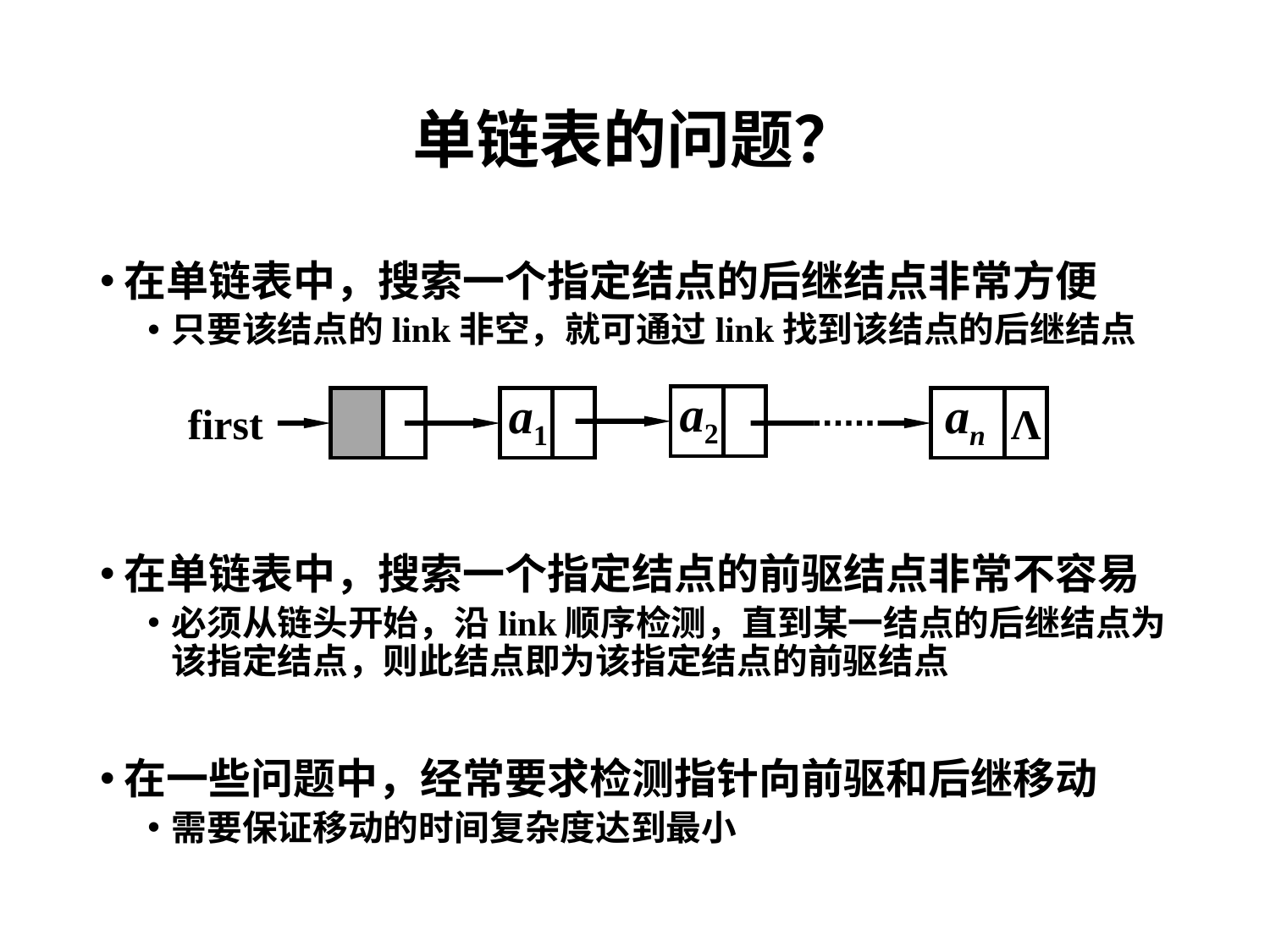

# 单链表的问题？
在单链表中，搜索一个指定结点的后继结点非常方便
只要该结点的link非空，就可通过link找到该结点的后继结点

在单链表中，搜索一个指定结点的前驱结点非常不容易
必须从链头开始，沿link顺序检测，直到某一结点的后继结点为该指定结点，则此结点即为该指定结点的前驱结点

在一些问题中，经常要求检测指针向前驱和后继移动
需要保证移动的时间复杂度达到最小
a2
 an
a1

Λ

first